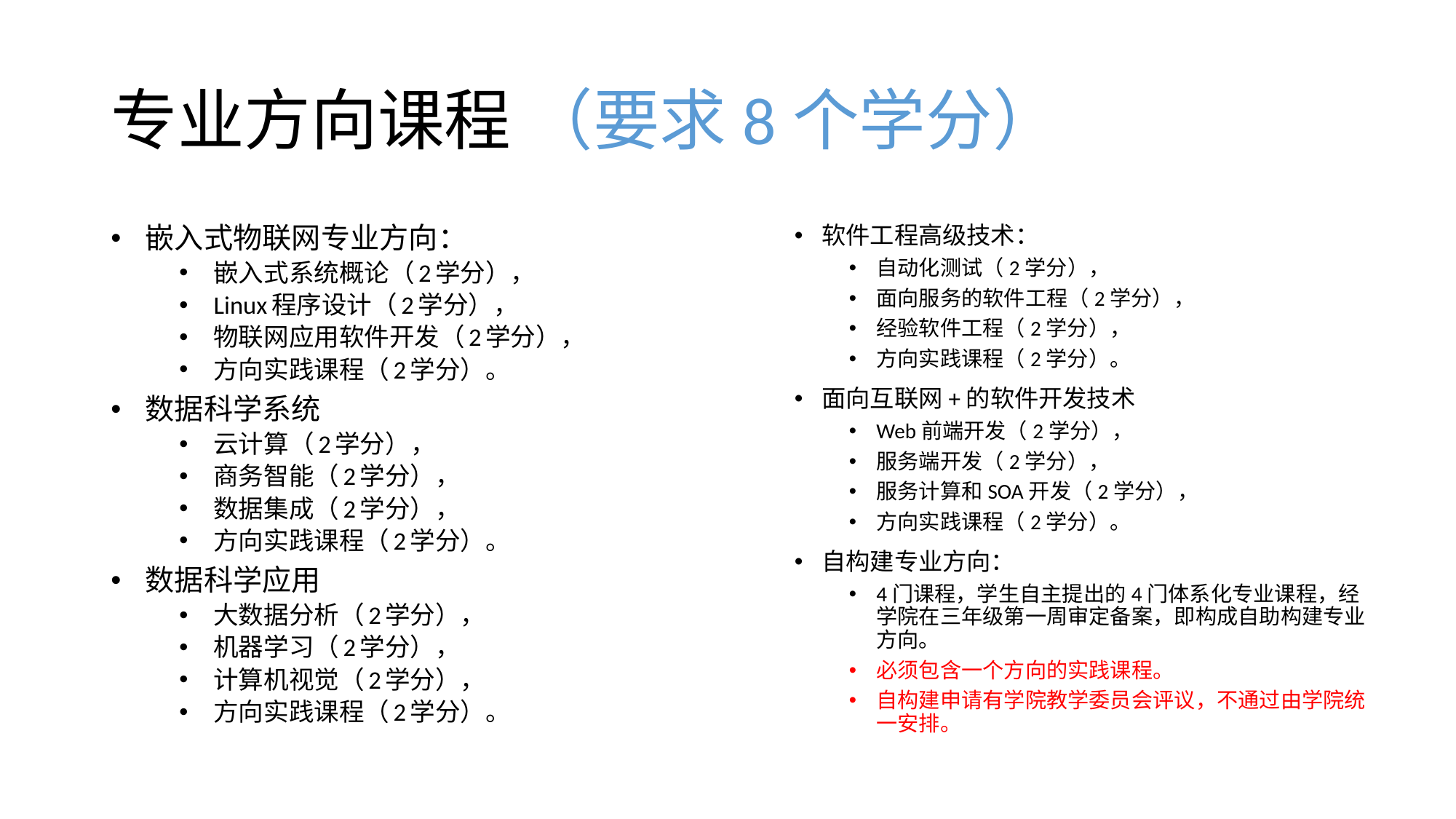

# 专业方向课程 （要求8个学分）
嵌入式物联网专业方向：
嵌入式系统概论（2学分），
Linux程序设计（2学分），
物联网应用软件开发（2学分），
方向实践课程（2学分）。
数据科学系统
云计算（2学分），
商务智能（2学分），
数据集成（2学分），
方向实践课程（2学分）。
数据科学应用
大数据分析（2学分），
机器学习（2学分），
计算机视觉（2学分），
方向实践课程（2学分）。

软件工程高级技术：
自动化测试（2学分），
面向服务的软件工程（2学分），
经验软件工程（2学分），
方向实践课程（2学分）。
面向互联网+的软件开发技术
Web前端开发（2学分），
服务端开发（2学分），
服务计算和SOA开发（2学分），
方向实践课程（2学分）。
自构建专业方向：
4门课程，学生自主提出的4门体系化专业课程，经学院在三年级第一周审定备案，即构成自助构建专业方向。
必须包含一个方向的实践课程。
自构建申请有学院教学委员会评议，不通过由学院统一安排。